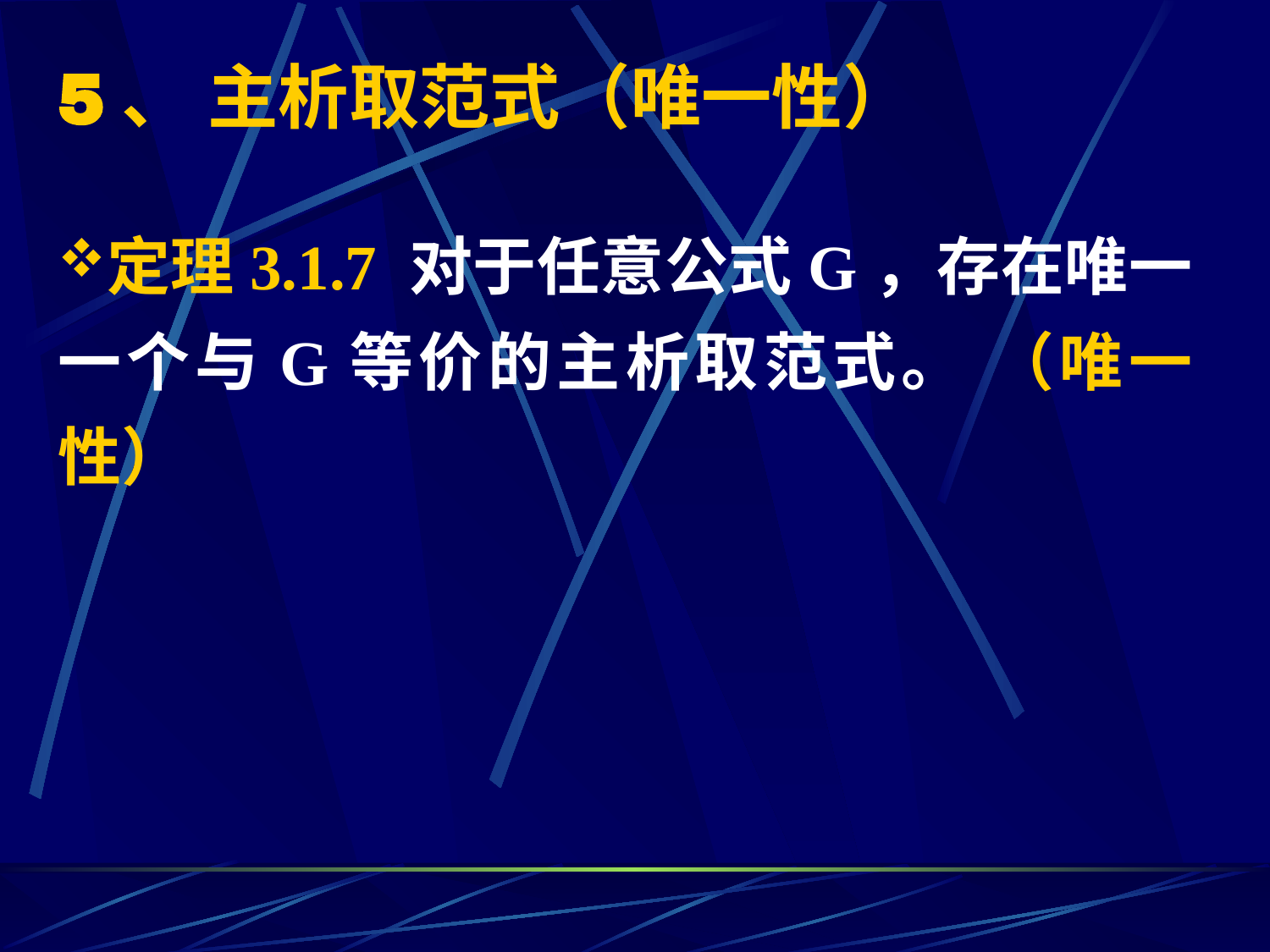

# 5、 主析取范式（唯一性）
定理3.1.7 对于任意公式G，存在唯一一个与G等价的主析取范式。 （唯一性）
110